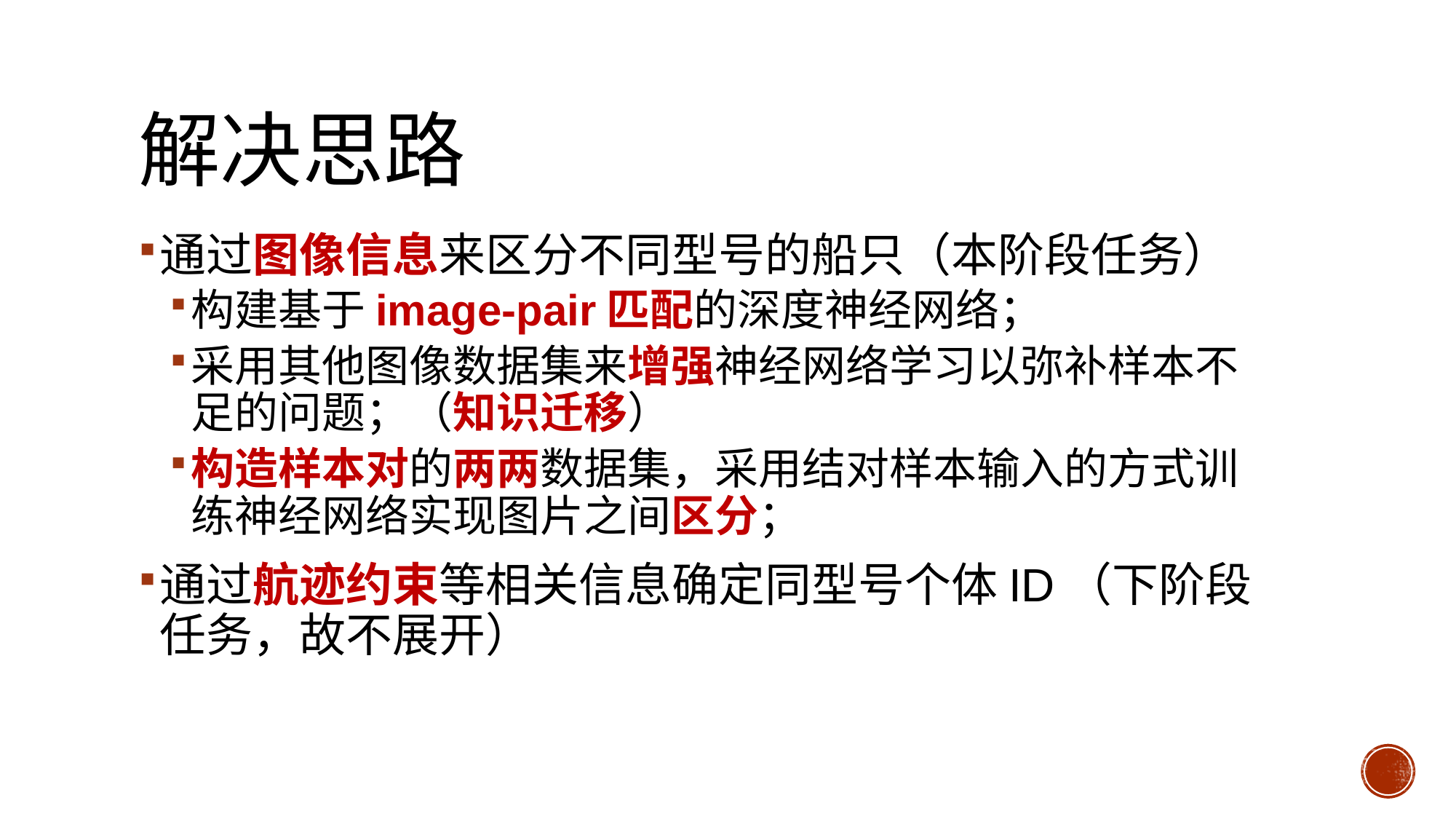

# 解决思路
通过图像信息来区分不同型号的船只（本阶段任务）
构建基于image-pair匹配的深度神经网络；
采用其他图像数据集来增强神经网络学习以弥补样本不足的问题；（知识迁移）
构造样本对的两两数据集，采用结对样本输入的方式训练神经网络实现图片之间区分；
通过航迹约束等相关信息确定同型号个体ID（下阶段任务，故不展开）